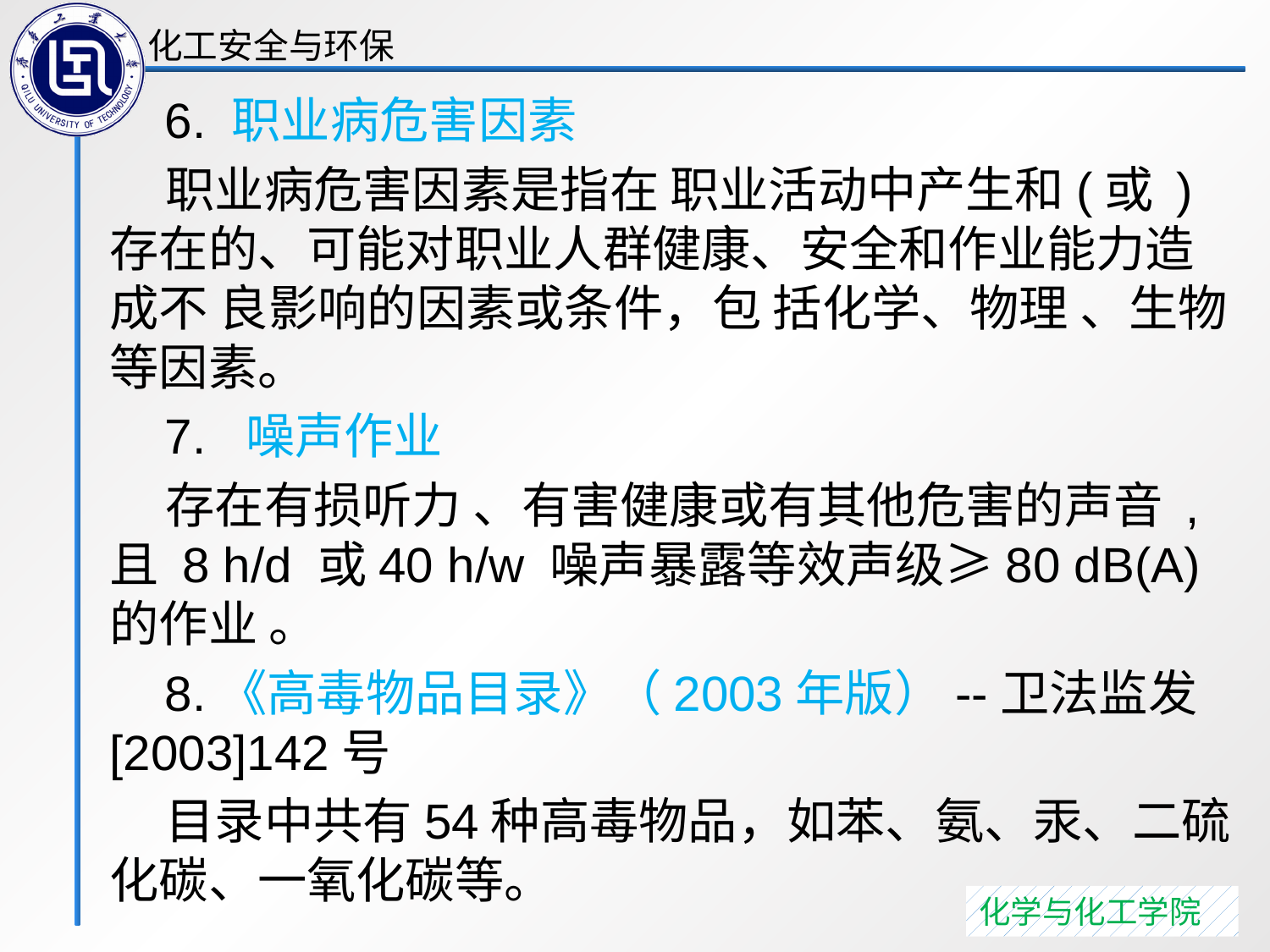

6. 职业病危害因素
    职业病危害因素是指在 职业活动中产生和(或 )存在的、可能对职业人群健康、安全和作业能力造成不 良影响的因素或条件，包 括化学、物理 、生物等因素。
    7.  噪声作业
    存在有损听力 、有害健康或有其他危害的声音 ,且 8 h/d 或40 h/w 噪声暴露等效声级≥80 dB(A)的作业 。
    8.《高毒物品目录》（2003年版）--卫法监发[2003]142号
    目录中共有54种高毒物品，如苯、氨、汞、二硫化碳、一氧化碳等。